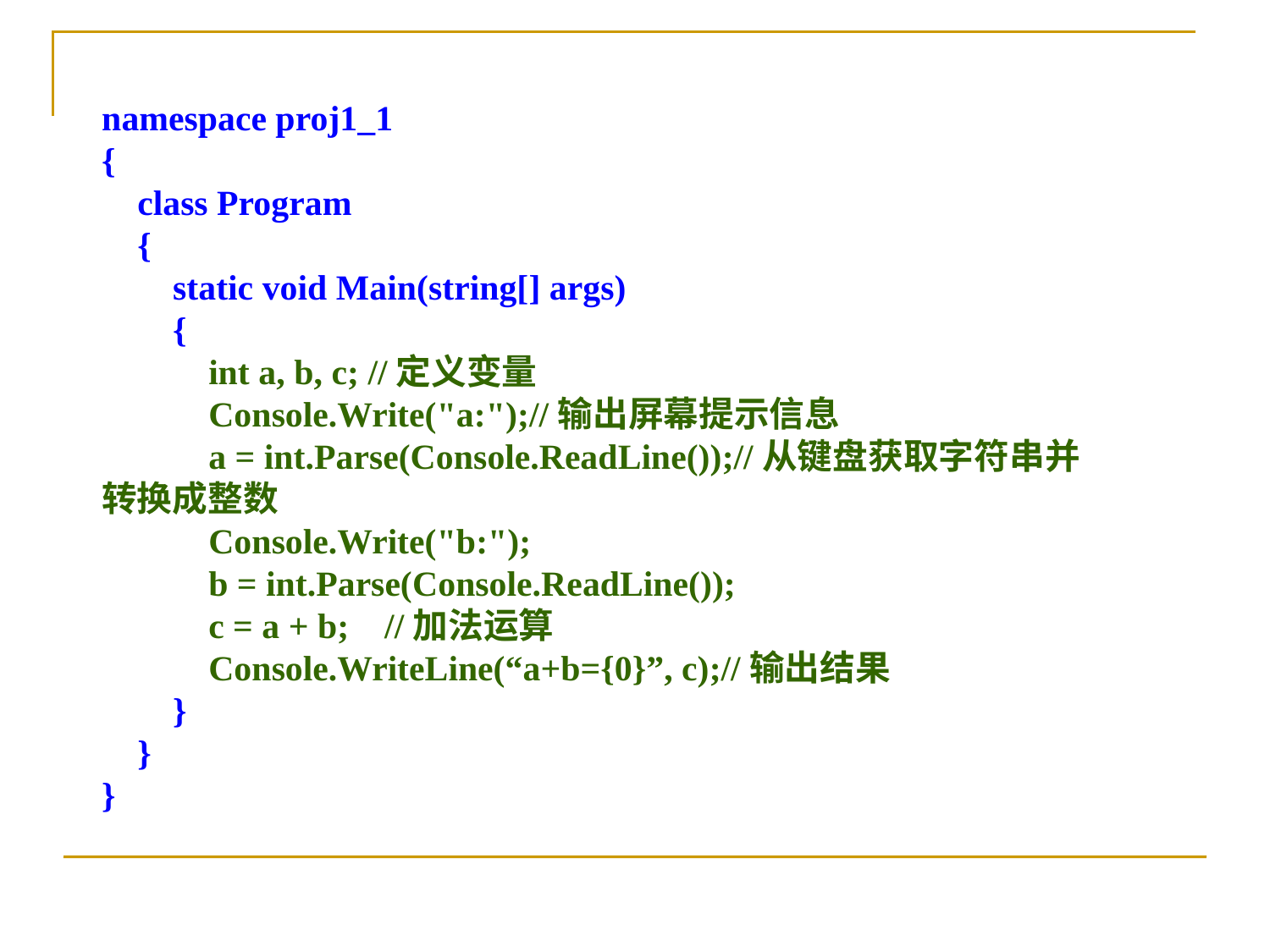

namespace proj1_1
{
    class Program
    {
        static void Main(string[] args)
        {
            int a, b, c; //定义变量
            Console.Write("a:");//输出屏幕提示信息
            a = int.Parse(Console.ReadLine());//从键盘获取字符串并转换成整数
            Console.Write("b:");
            b = int.Parse(Console.ReadLine());
            c = a + b;    //加法运算
            Console.WriteLine(“a+b={0}”, c);//输出结果
        }
    }
}